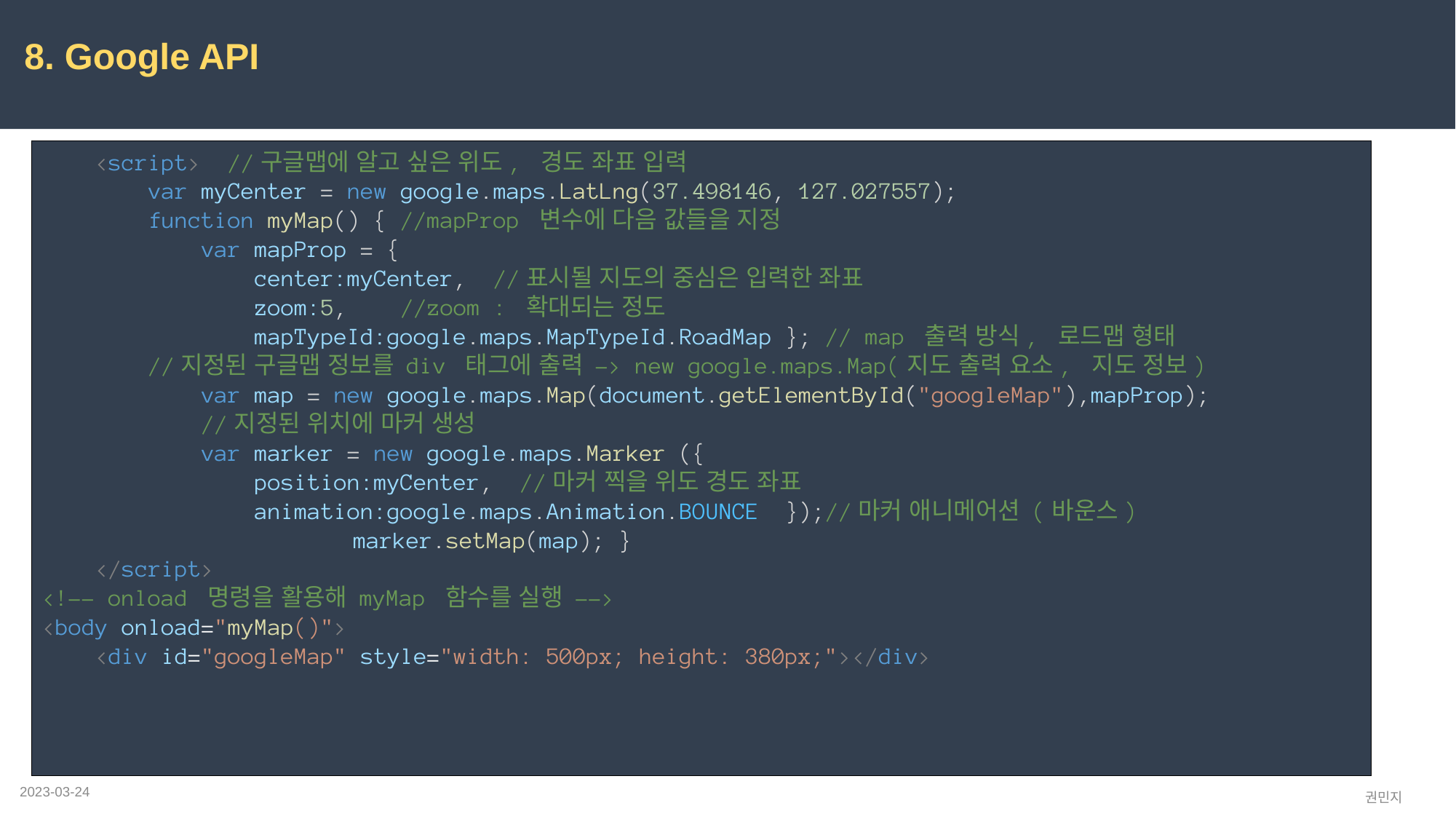

8. Google API
    <script>  //구글맵에 알고 싶은 위도, 경도 좌표 입력
        var myCenter = new google.maps.LatLng(37.498146, 127.027557);
        function myMap() { //mapProp 변수에 다음 값들을 지정
            var mapProp = {
                center:myCenter,  //표시될 지도의 중심은 입력한 좌표
                zoom:5,    //zoom : 확대되는 정도
                mapTypeId:google.maps.MapTypeId.RoadMap }; // map 출력 방식, 로드맵 형태
        //지정된 구글맵 정보를 div 태그에 출력 -> new google.maps.Map(지도 출력 요소, 지도 정보)
            var map = new google.maps.Map(document.getElementById("googleMap"),mapProp);
            //지정된 위치에 마커 생성
            var marker = new google.maps.Marker ({
                position:myCenter,  //마커 찍을 위도 경도 좌표
                animation:google.maps.Animation.BOUNCE  });//마커 애니메어션 (바운스)
         	       marker.setMap(map); }
    </script>
<!-- onload 명령을 활용해 myMap 함수를 실행 -->
<body onload="myMap()">
    <div id="googleMap" style="width: 500px; height: 380px;"></div>

2023-03-24
권민지